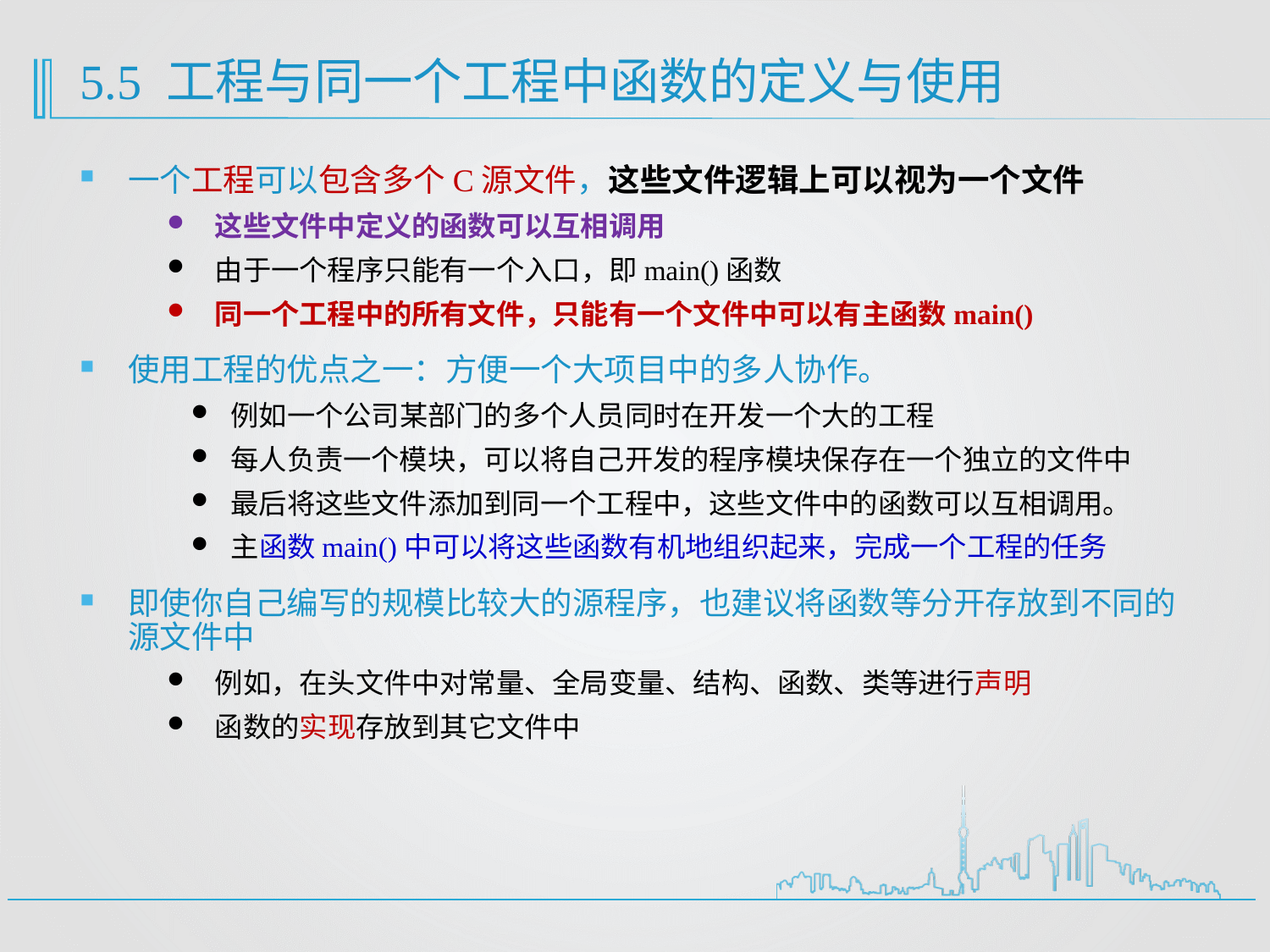

# 5.5 工程与同一个工程中函数的定义与使用
一个工程可以包含多个C源文件，这些文件逻辑上可以视为一个文件
这些文件中定义的函数可以互相调用
由于一个程序只能有一个入口，即main()函数
同一个工程中的所有文件，只能有一个文件中可以有主函数main()
使用工程的优点之一：方便一个大项目中的多人协作。
例如一个公司某部门的多个人员同时在开发一个大的工程
每人负责一个模块，可以将自己开发的程序模块保存在一个独立的文件中
最后将这些文件添加到同一个工程中，这些文件中的函数可以互相调用。
主函数main()中可以将这些函数有机地组织起来，完成一个工程的任务
即使你自己编写的规模比较大的源程序，也建议将函数等分开存放到不同的源文件中
例如，在头文件中对常量、全局变量、结构、函数、类等进行声明
函数的实现存放到其它文件中